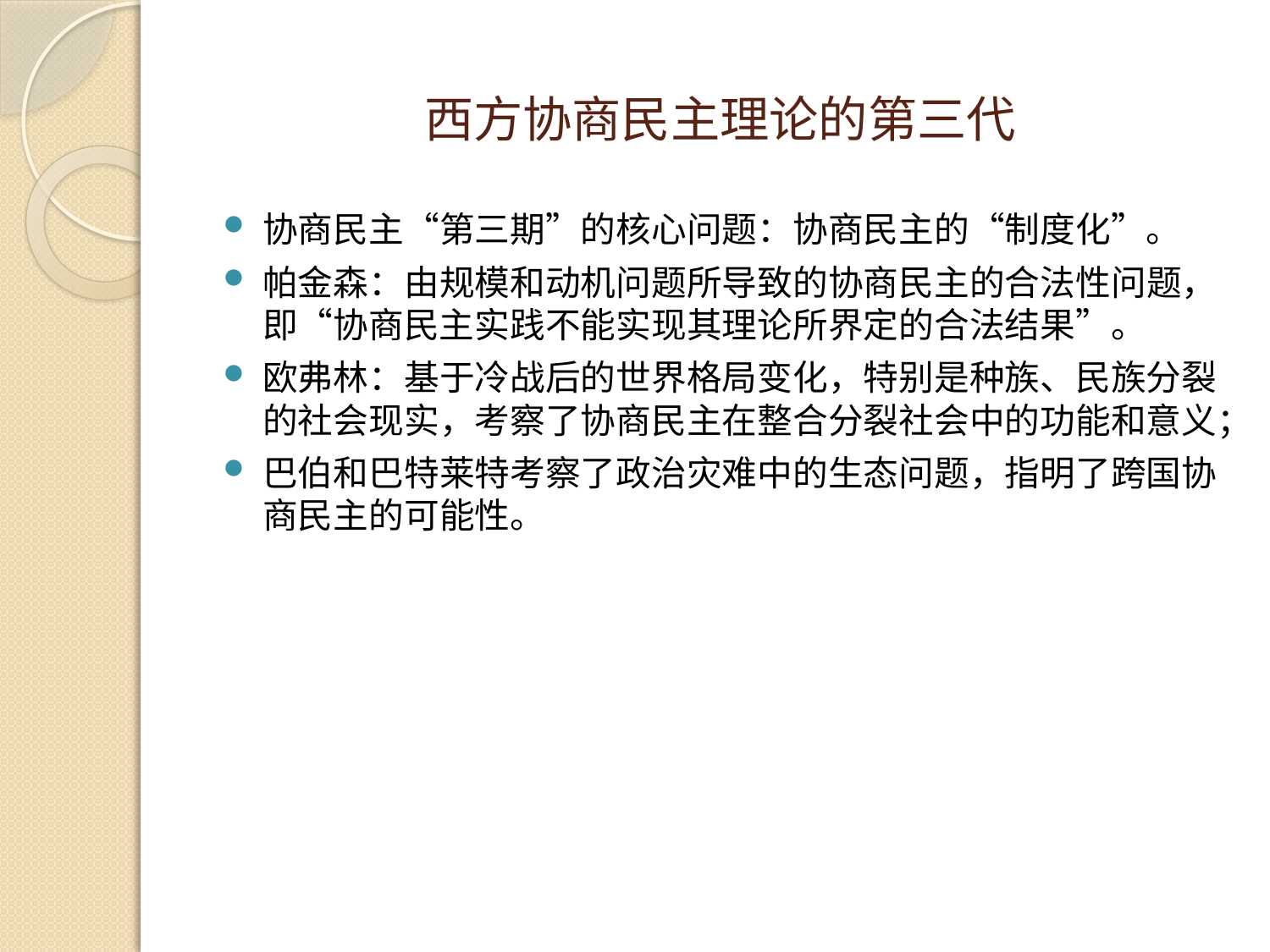

# 西方协商民主理论的第三代
协商民主“第三期”的核心问题：协商民主的“制度化”。
帕金森：由规模和动机问题所导致的协商民主的合法性问题，即“协商民主实践不能实现其理论所界定的合法结果”。
欧弗林：基于冷战后的世界格局变化，特别是种族、民族分裂的社会现实，考察了协商民主在整合分裂社会中的功能和意义；
巴伯和巴特莱特考察了政治灾难中的生态问题，指明了跨国协商民主的可能性。